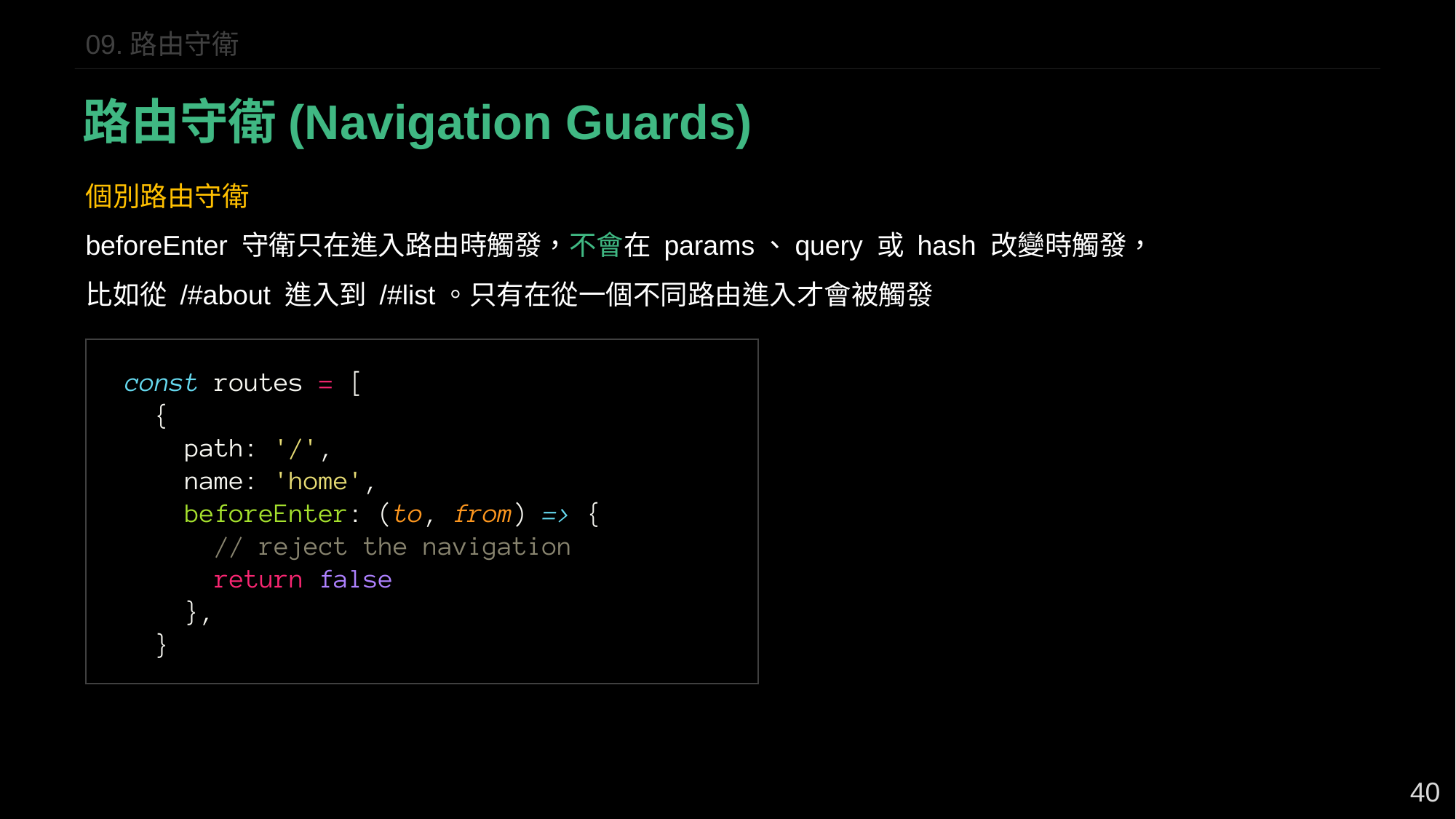

09.路由守衛
路由守衛(Navigation Guards)
個別路由守衛
beforeEnter 守衛只在進入路由時觸發，不會在 params、query 或 hash 改變時觸發，比如從 /#about 進入到 /#list。只有在從一個不同路由進入才會被觸發

to: 將要進入的頁面

const routes = [
  {
    path: '/',
    name: 'home',
    beforeEnter: (to, from) => {
      // reject the navigation
      return false
    },
  }
from: 從哪個頁面來